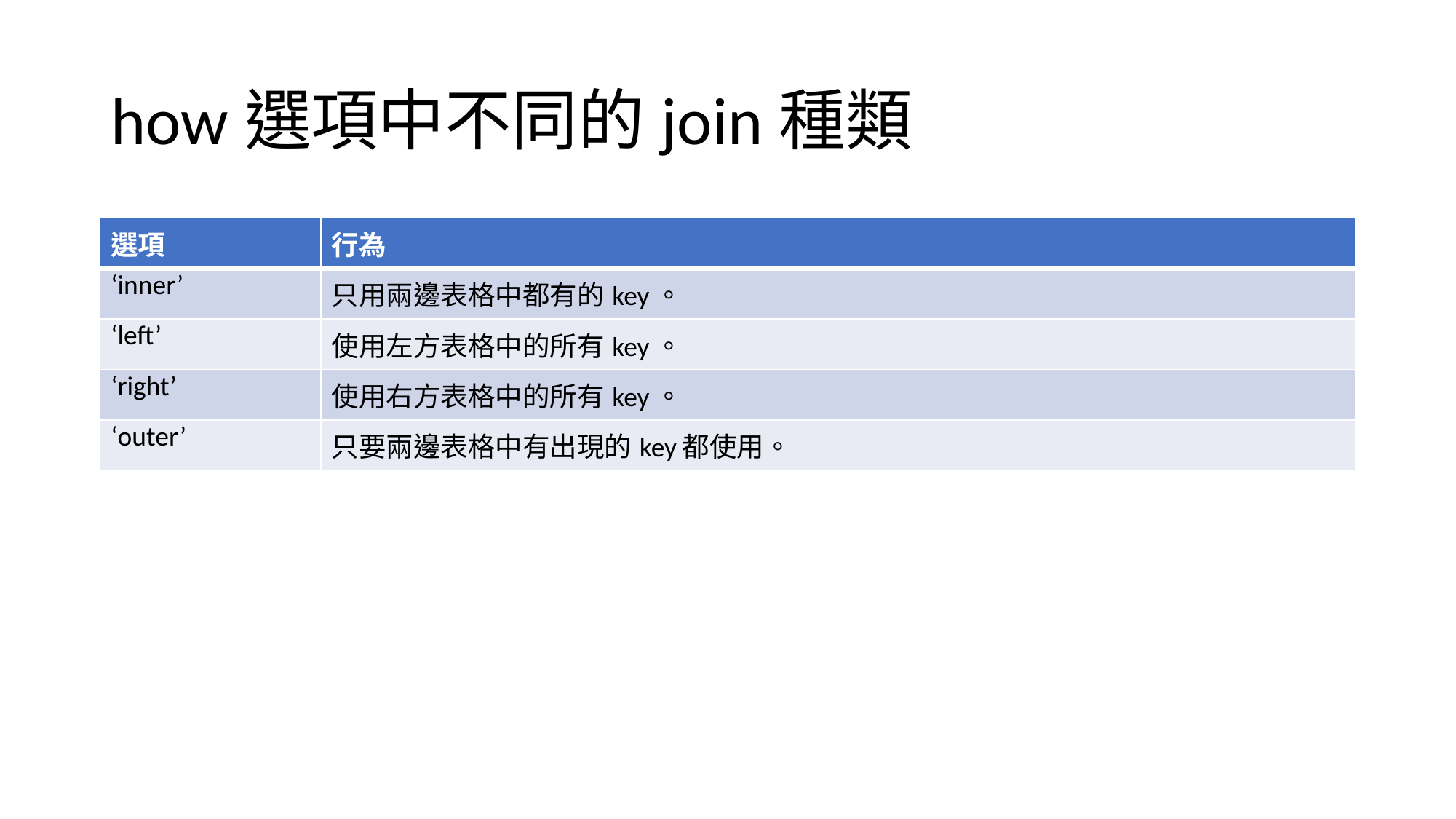

# how選項中不同的join種類
| 選項 | 行為 |
| --- | --- |
| ‘inner’ | 只用兩邊表格中都有的key。 |
| ‘left’ | 使用左方表格中的所有key。 |
| ‘right’ | 使用右方表格中的所有key。 |
| ‘outer’ | 只要兩邊表格中有出現的key都使用。 |